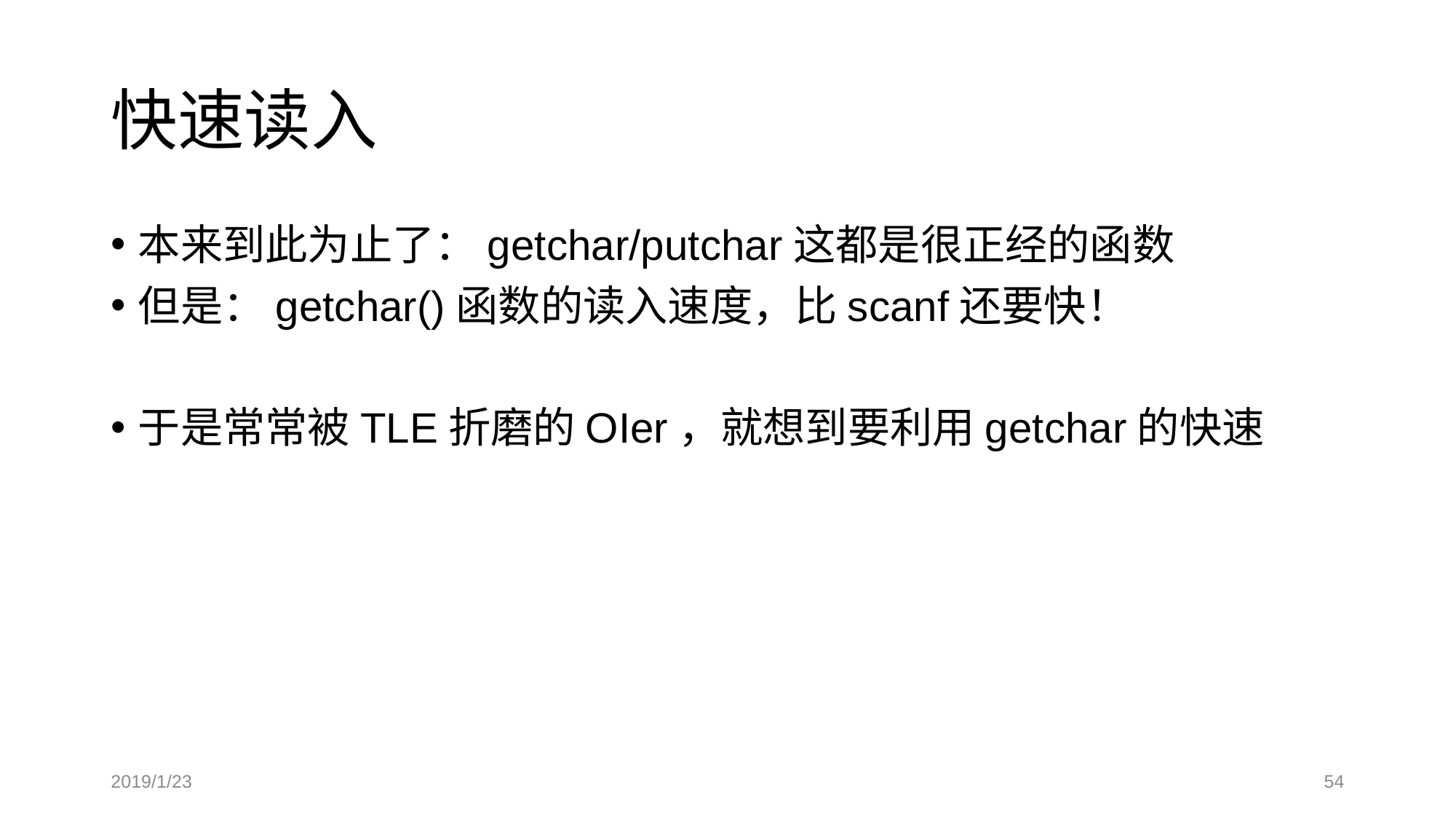

# 快速读入
本来到此为止了：getchar/putchar这都是很正经的函数
但是：getchar()函数的读入速度，比scanf还要快！

于是常常被TLE折磨的OIer，就想到要利用getchar的快速
2019/1/23
54